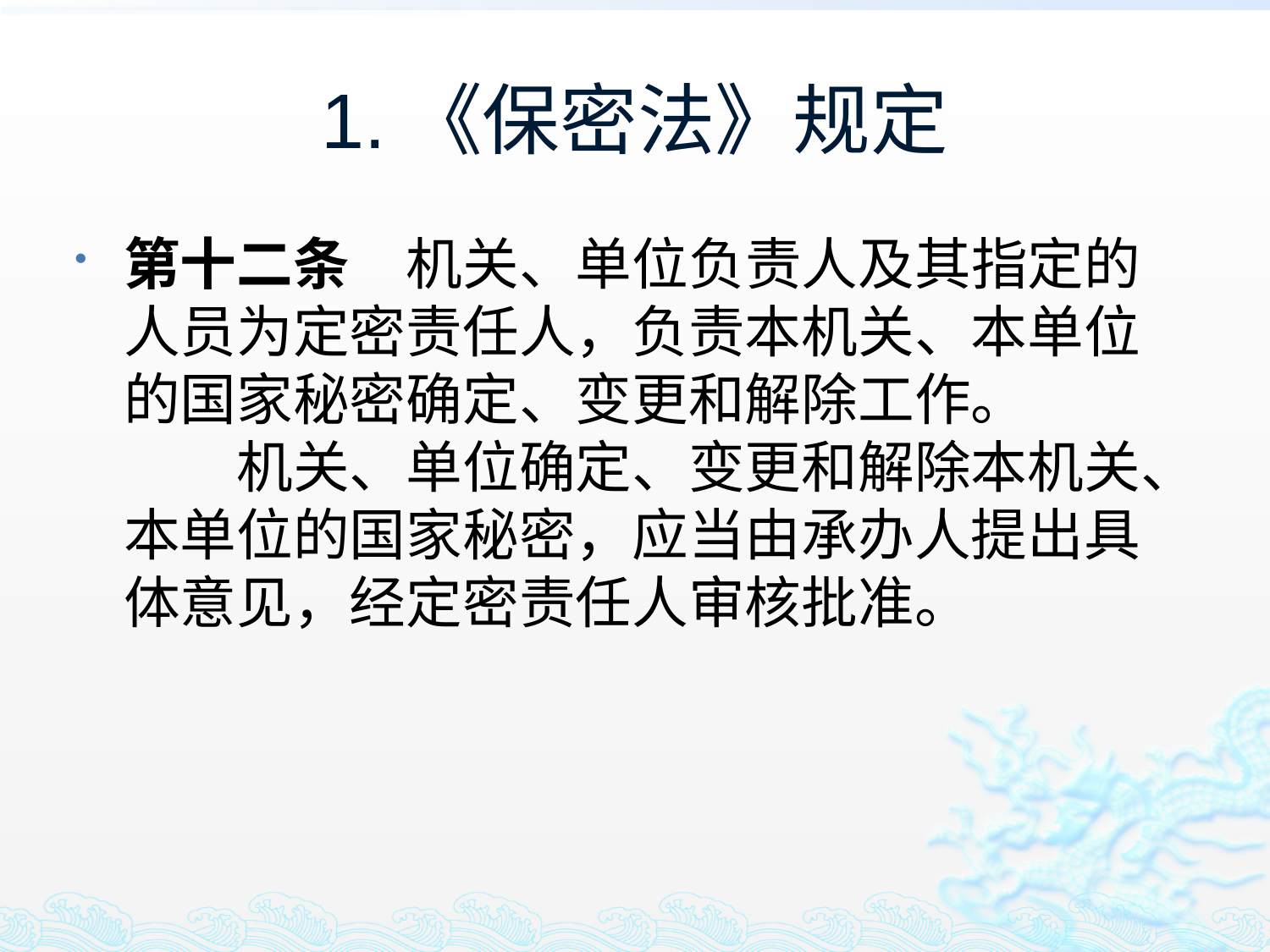

# 1.《保密法》规定
第十二条　机关、单位负责人及其指定的人员为定密责任人，负责本机关、本单位的国家秘密确定、变更和解除工作。
　　机关、单位确定、变更和解除本机关、本单位的国家秘密，应当由承办人提出具体意见，经定密责任人审核批准。